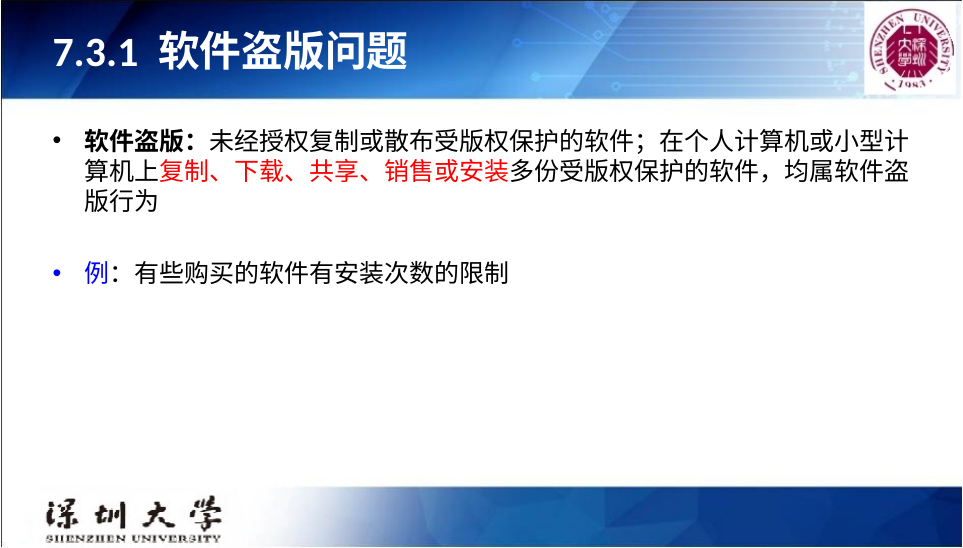

# 7.3.1 软件盗版问题
软件盗版：未经授权复制或散布受版权保护的软件；在个人计算机或小型计算机上复制、下载、共享、销售或安装多份受版权保护的软件，均属软件盗版行为

例：有些购买的软件有安装次数的限制
271